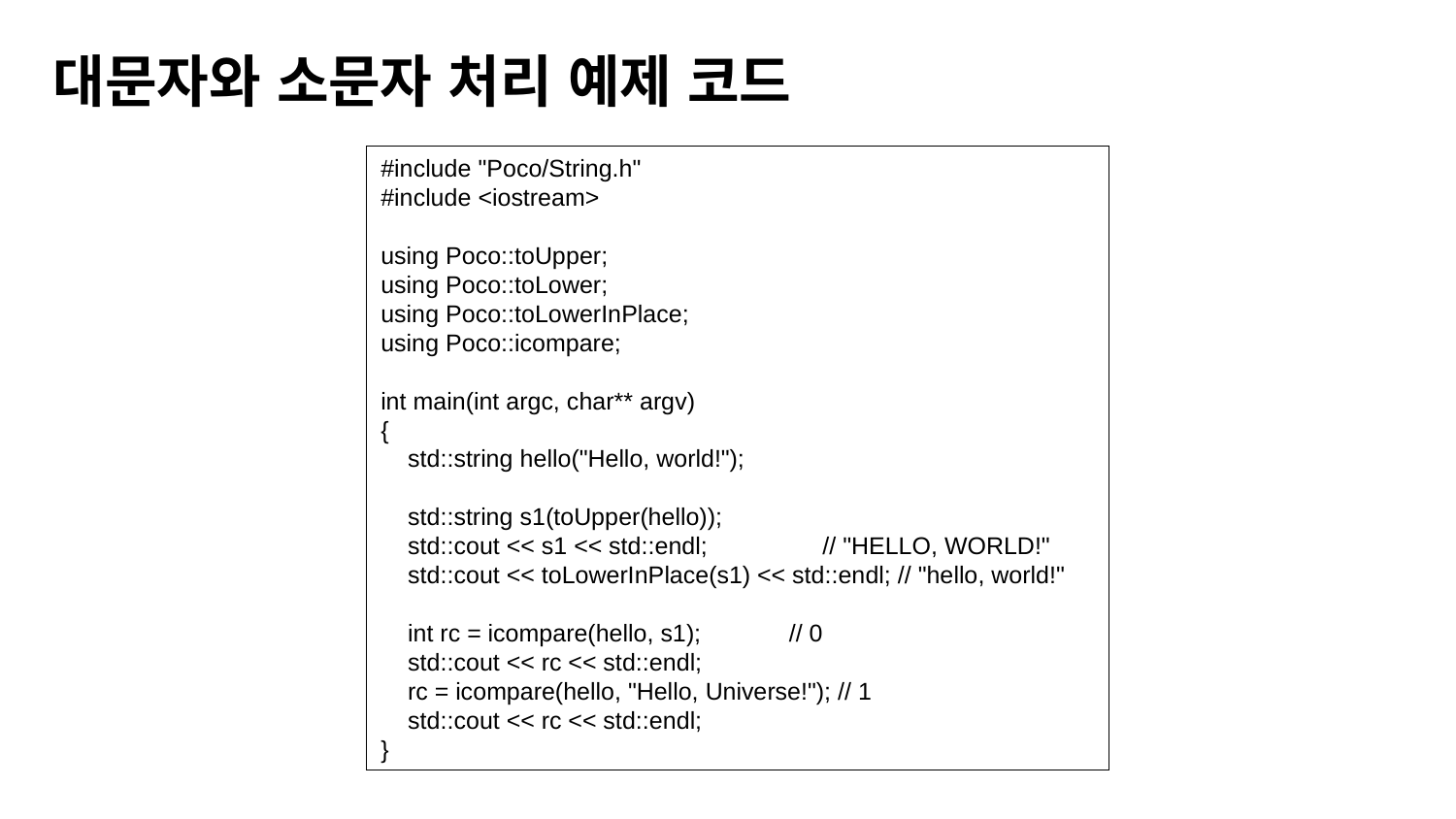

대문자와 소문자 처리 예제 코드
#include "Poco/String.h"
#include <iostream>

using Poco::toUpper;
using Poco::toLower;
using Poco::toLowerInPlace;
using Poco::icompare;

int main(int argc, char** argv)
{
    std::string hello("Hello, world!");

    std::string s1(toUpper(hello));
    std::cout << s1 << std::endl;                 // "HELLO, WORLD!"
    std::cout << toLowerInPlace(s1) << std::endl; // "hello, world!"

    int rc = icompare(hello, s1);             // 0
    std::cout << rc << std::endl;
    rc = icompare(hello, "Hello, Universe!"); // 1
    std::cout << rc << std::endl;
}